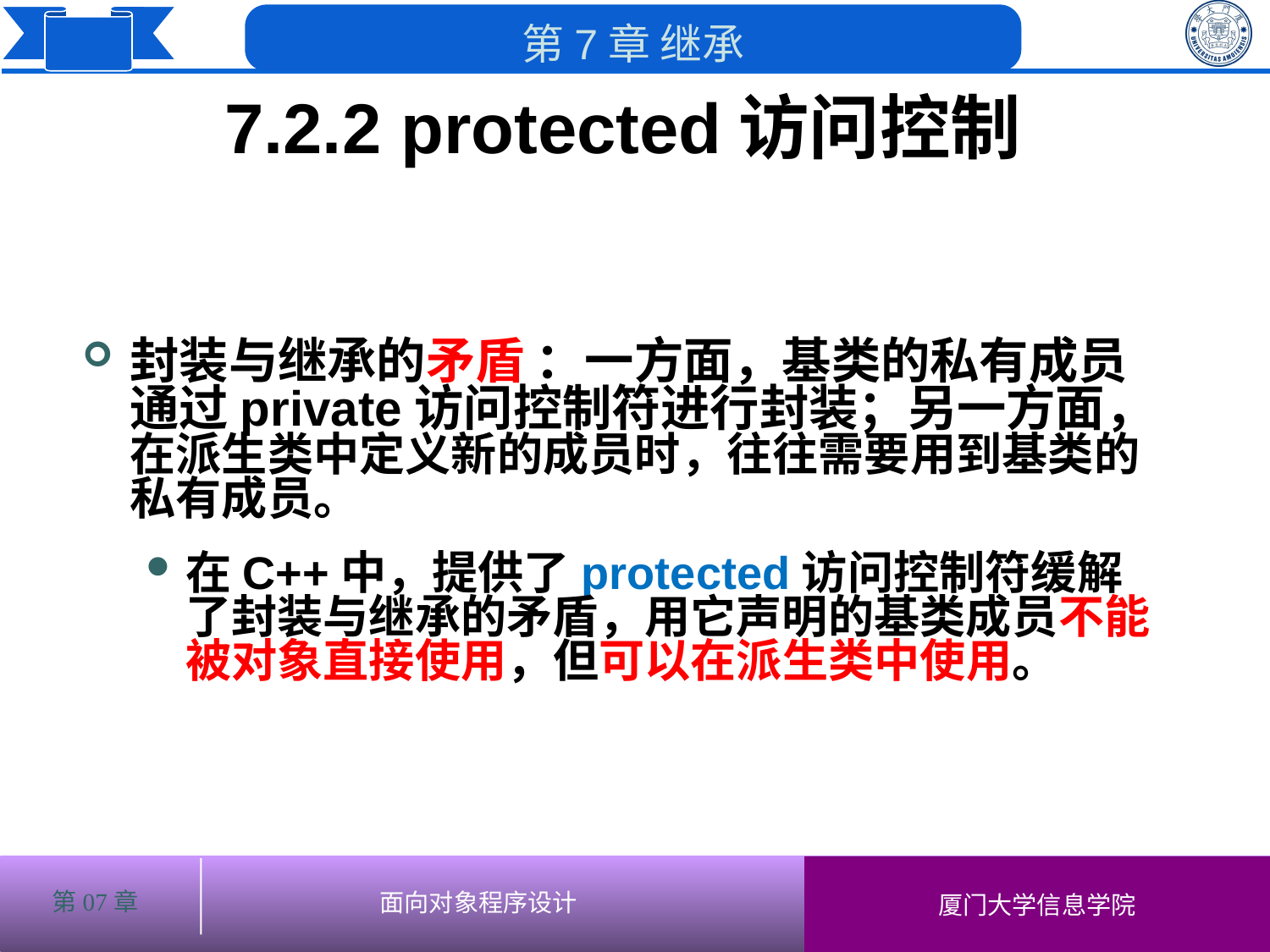

7.2.2 protected访问控制
# 封装与继承的矛盾 ：一方面，基类的私有成员通过private访问控制符进行封装；另一方面，在派生类中定义新的成员时，往往需要用到基类的私有成员。
在C++中，提供了protected访问控制符缓解了封装与继承的矛盾，用它声明的基类成员不能被对象直接使用，但可以在派生类中使用。
10